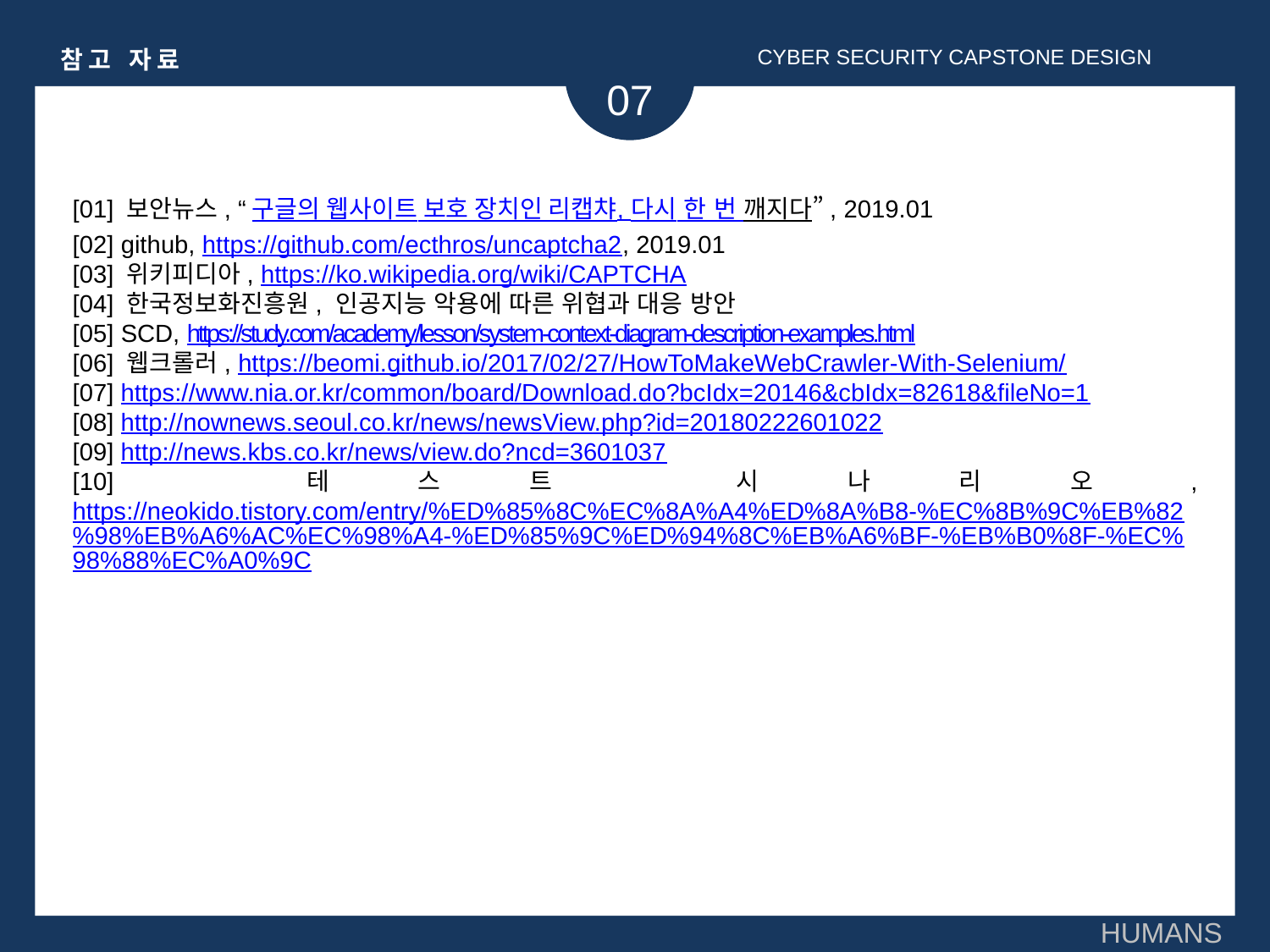

참고 자료
CYBER SECURITY CAPSTONE DESIGN
07

[01] 보안뉴스, “구글의 웹사이트 보호 장치인 리캡챠, 다시 한 번 깨지다”, 2019.01
[02] github, https://github.com/ecthros/uncaptcha2, 2019.01
[03] 위키피디아, https://ko.wikipedia.org/wiki/CAPTCHA
[04] 한국정보화진흥원, 인공지능 악용에 따른 위협과 대응 방안
[05] SCD, https://study.com/academy/lesson/system-context-diagram-description-examples.html
[06] 웹크롤러, https://beomi.github.io/2017/02/27/HowToMakeWebCrawler-With-Selenium/
[07] https://www.nia.or.kr/common/board/Download.do?bcIdx=20146&cbIdx=82618&fileNo=1
[08] http://nownews.seoul.co.kr/news/newsView.php?id=20180222601022
[09] http://news.kbs.co.kr/news/view.do?ncd=3601037
[10] 테스트 시나리오, https://neokido.tistory.com/entry/%ED%85%8C%EC%8A%A4%ED%8A%B8-%EC%8B%9C%EB%82%98%EB%A6%AC%EC%98%A4-%ED%85%9C%ED%94%8C%EB%A6%BF-%EB%B0%8F-%EC%98%88%EC%A0%9C
HUMANS